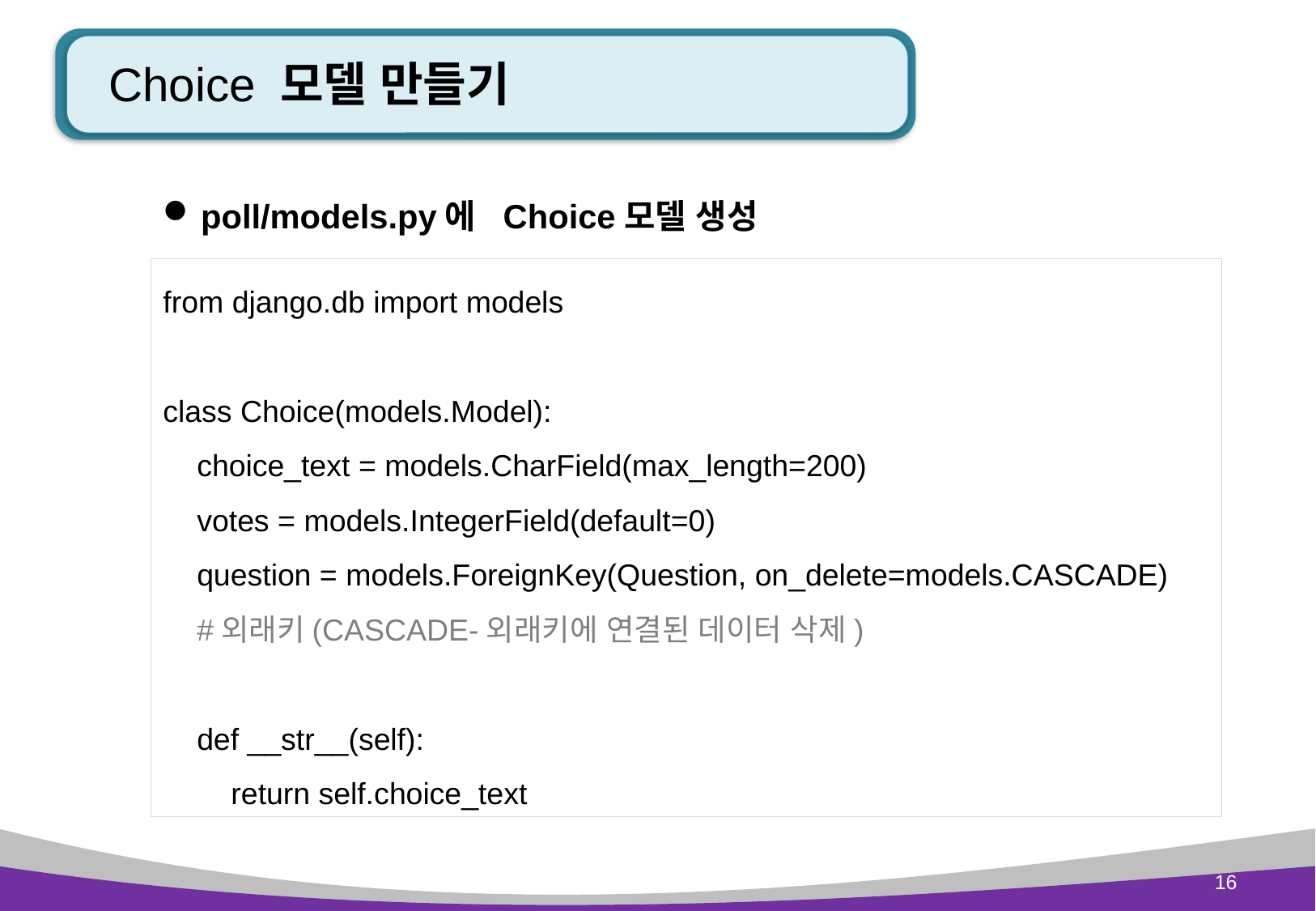

# Choice 모델 만들기
poll/models.py에  Choice모델 생성
from django.db import models

class Choice(models.Model):
    choice_text = models.CharField(max_length=200)
    votes = models.IntegerField(default=0)
    question = models.ForeignKey(Question, on_delete=models.CASCADE)
    #외래키(CASCADE-외래키에 연결된 데이터 삭제)

    def __str__(self):
        return self.choice_text
16